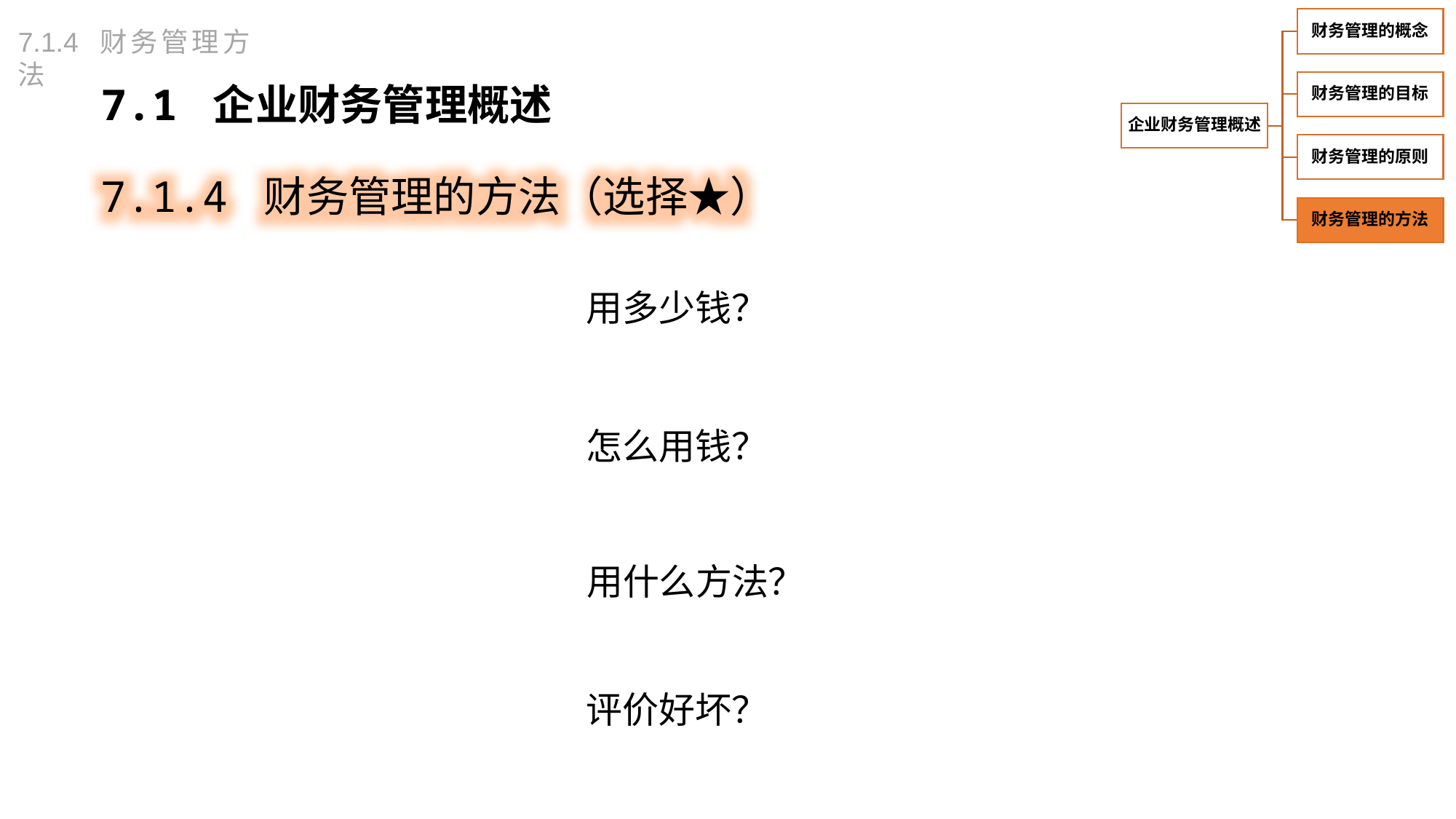

企业财务管理概述
财务管理的概念
财务管理的目标
财务管理的原则
财务管理的方法
7.1.4 财务管理方法
7.1 企业财务管理概述
7.1.4 财务管理的方法（选择★）
用多少钱？
怎么用钱？
用什么方法？
评价好坏？